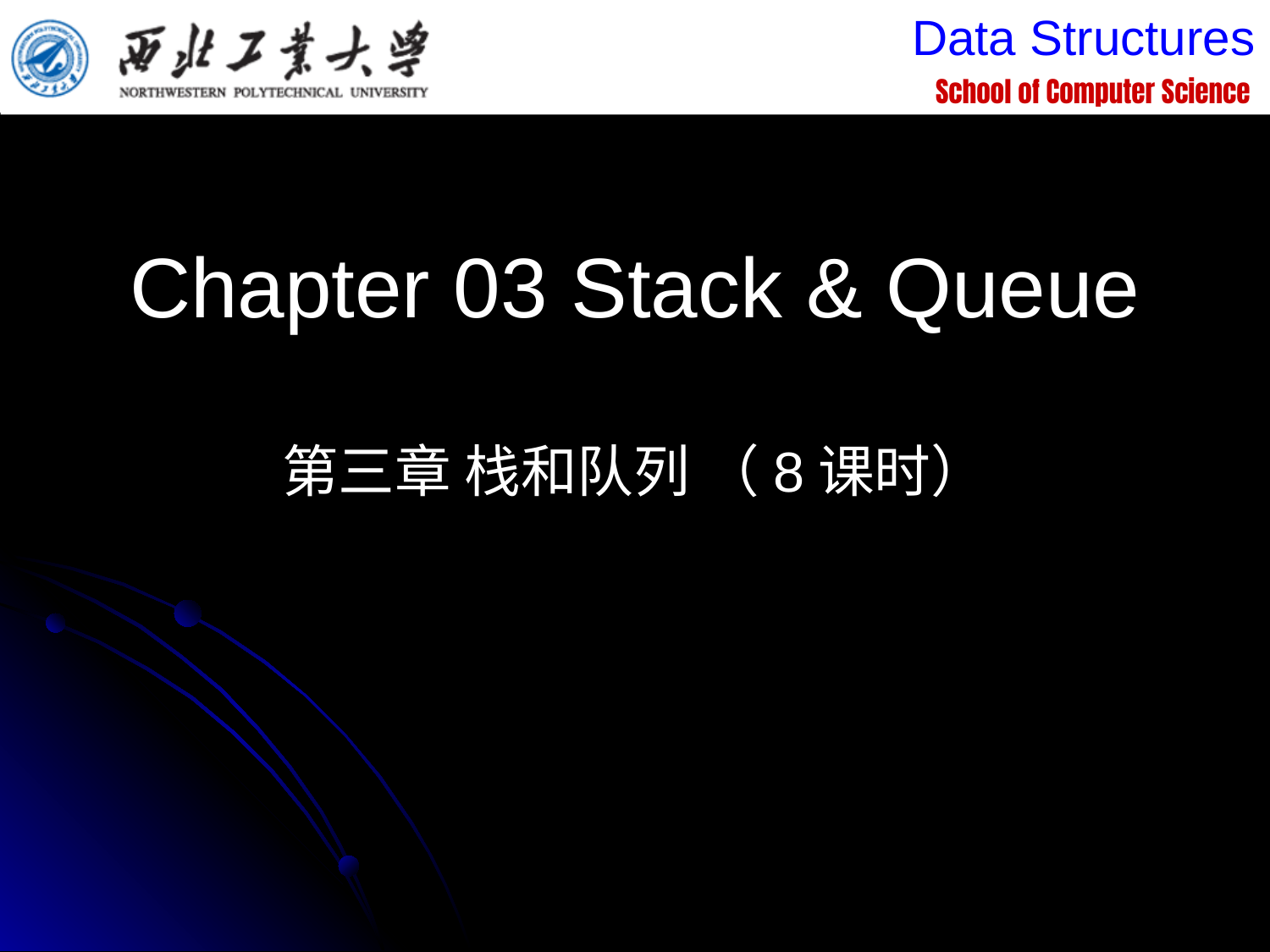

# Chapter 03 Stack & Queue 第三章 栈和队列 （8课时）